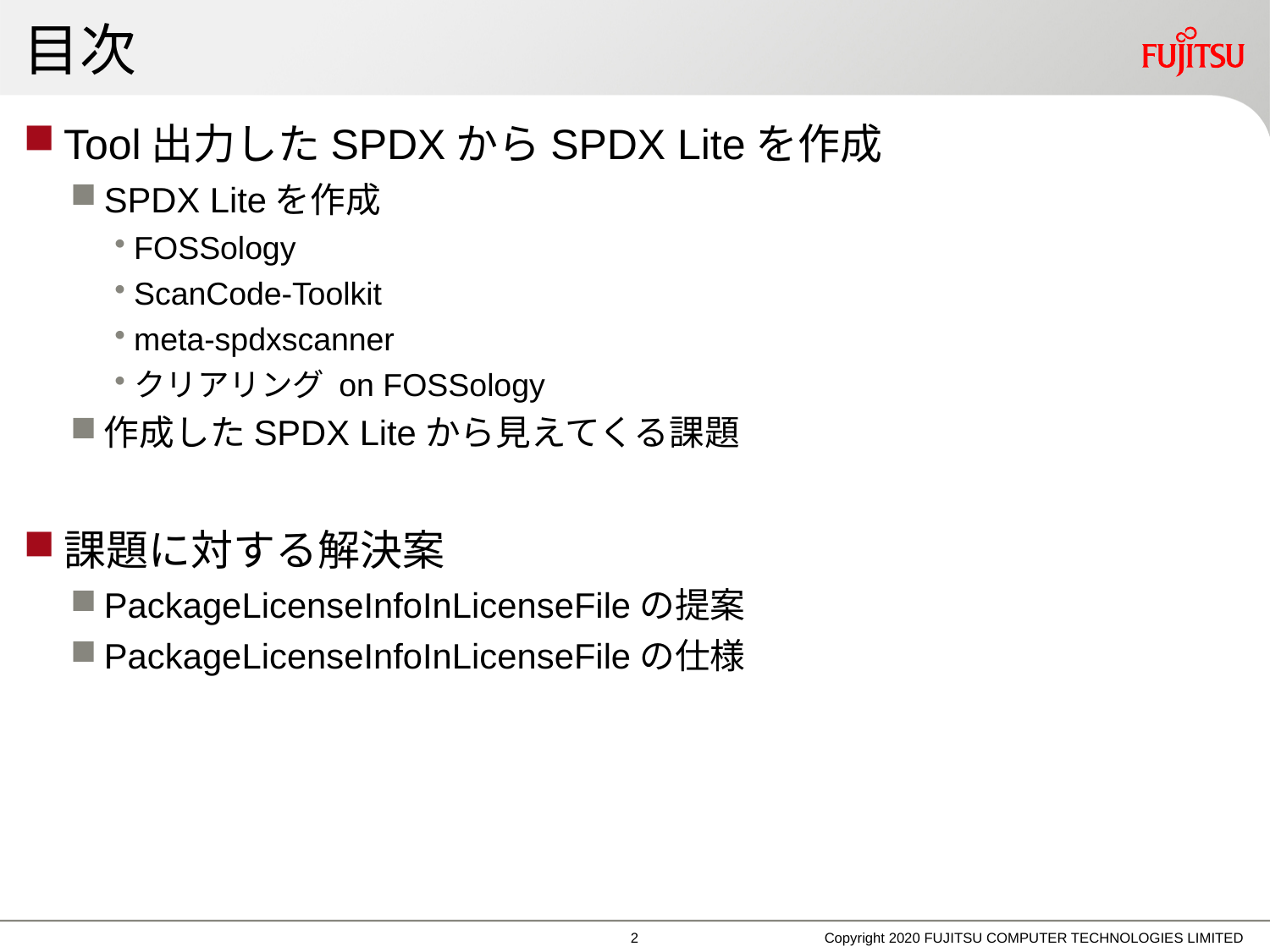

# 目次
Tool出力したSPDXからSPDX Liteを作成
SPDX Liteを作成
FOSSology
ScanCode-Toolkit
meta-spdxscanner
クリアリング on FOSSology
作成したSPDX Liteから見えてくる課題

課題に対する解決案
PackageLicenseInfoInLicenseFileの提案
PackageLicenseInfoInLicenseFileの仕様
2
Copyright 2020 FUJITSU COMPUTER TECHNOLOGIES LIMITED